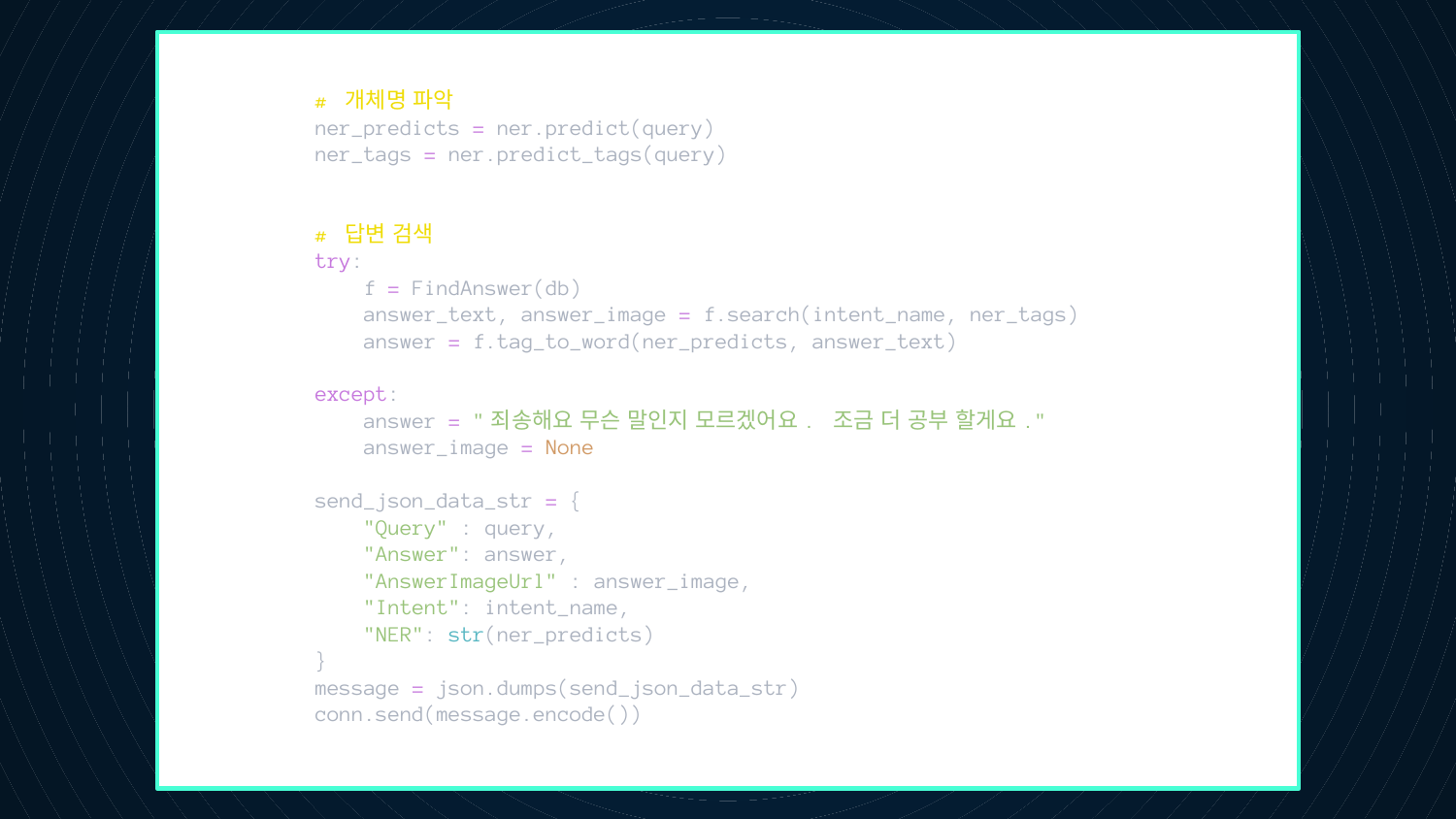

# 개체명 파악
        ner_predicts = ner.predict(query)
        ner_tags = ner.predict_tags(query)
        # 답변 검색
        try:
            f = FindAnswer(db)
            answer_text, answer_image = f.search(intent_name, ner_tags)
            answer = f.tag_to_word(ner_predicts, answer_text)
        except:
            answer = "죄송해요 무슨 말인지 모르겠어요. 조금 더 공부 할게요."
            answer_image = None
        send_json_data_str = {
            "Query" : query,
            "Answer": answer,
            "AnswerImageUrl" : answer_image,
            "Intent": intent_name,
            "NER": str(ner_predicts)
        }
        message = json.dumps(send_json_data_str)
        conn.send(message.encode())